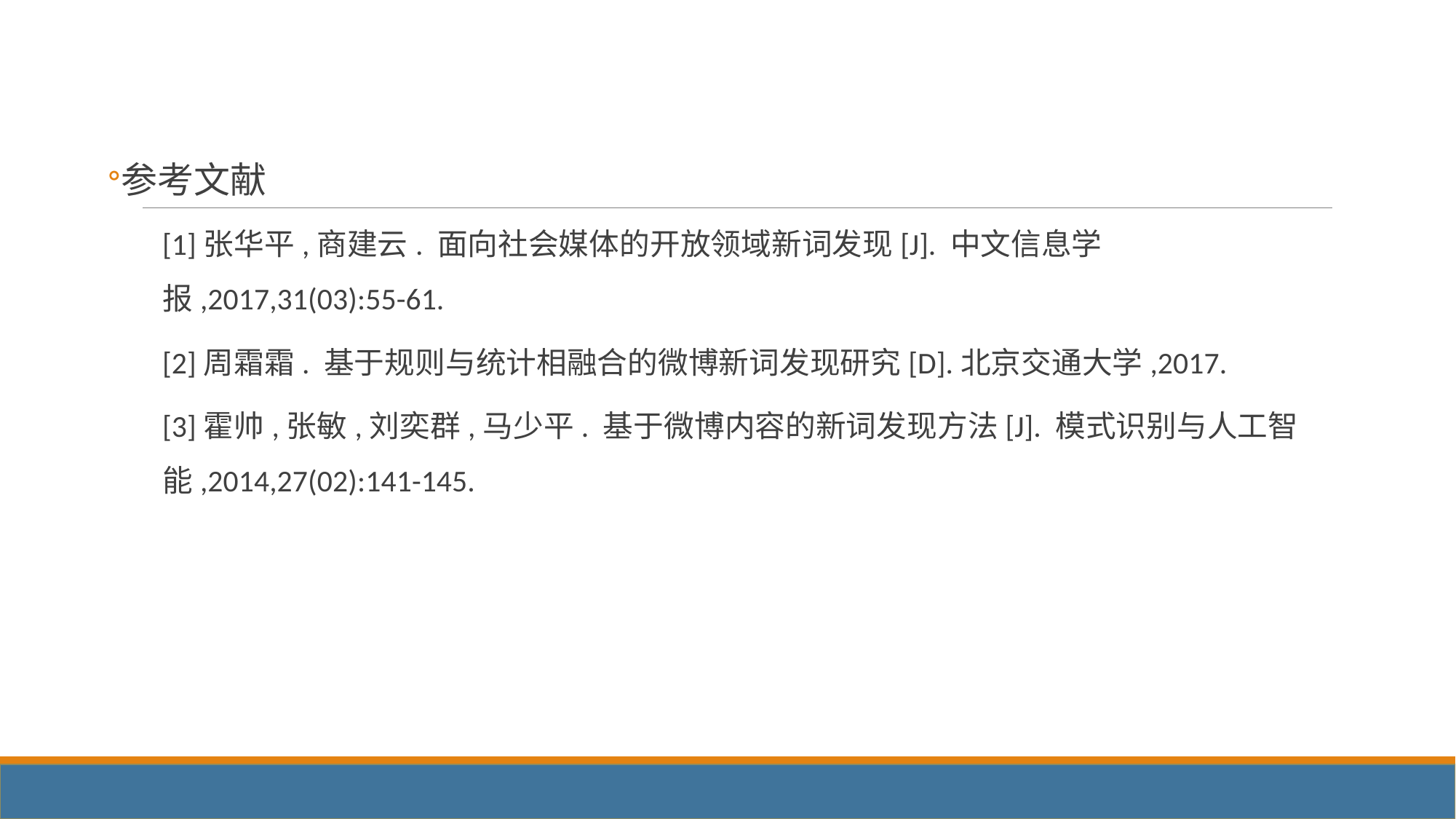

参考文献
[1]张华平,商建云. 面向社会媒体的开放领域新词发现[J]. 中文信息学报,2017,31(03):55-61.
[2]周霜霜. 基于规则与统计相融合的微博新词发现研究[D].北京交通大学,2017.
[3]霍帅,张敏,刘奕群,马少平. 基于微博内容的新词发现方法[J]. 模式识别与人工智能,2014,27(02):141-145.